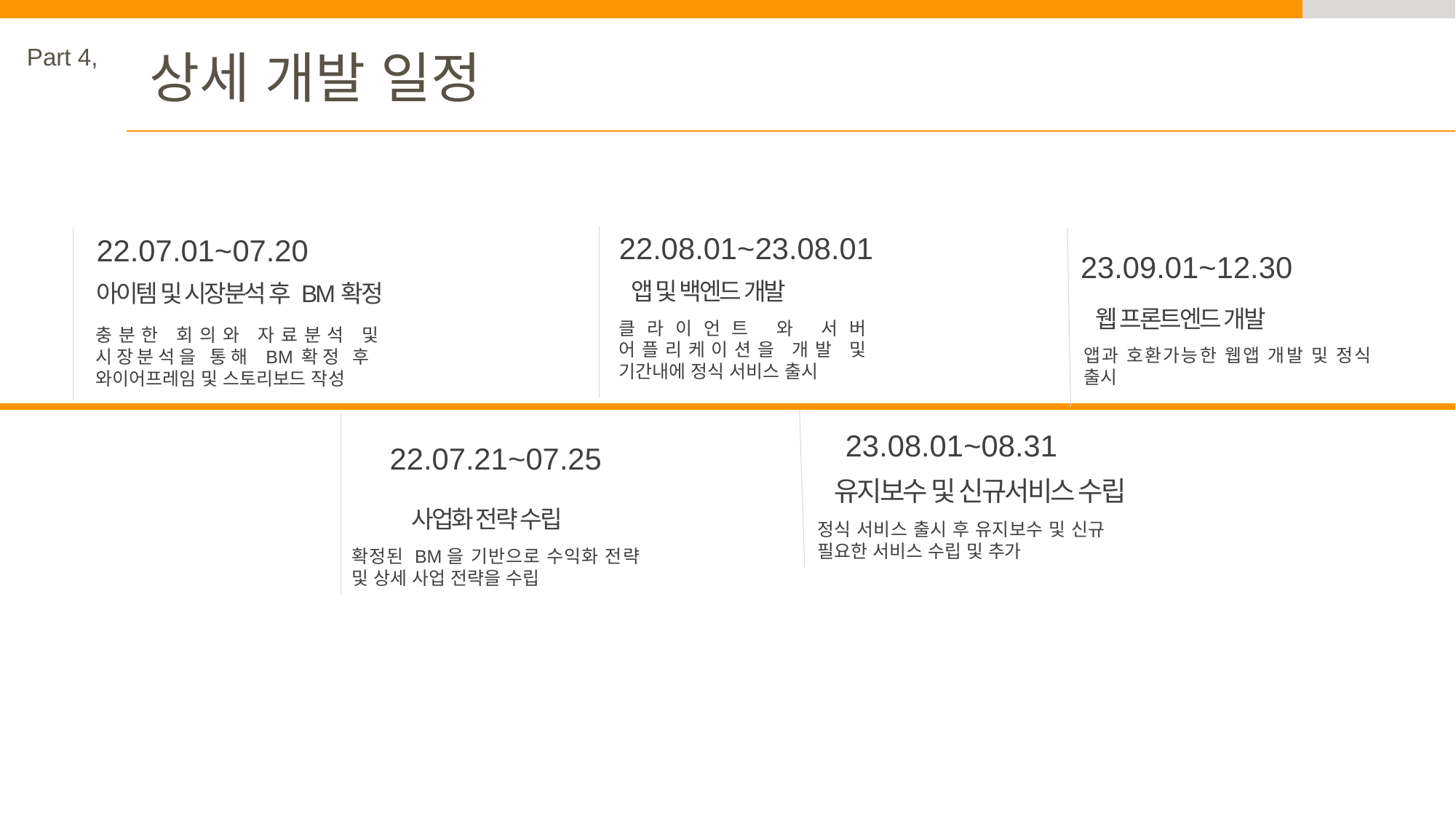

Part 4,
상세 개발 일정
22.08.01~23.08.01
22.07.01~07.20
23.09.01~12.30
앱 및 백엔드 개발
아이템 및 시장분석 후 BM확정
웹 프론트엔드 개발
클라이언트 와 서버 어플리케이션을 개발 및 기간내에 정식 서비스 출시
충분한 회의와 자료분석 및 시장분석을 통해 BM확정 후  와이어프레임 및 스토리보드 작성
앱과 호환가능한 웹앱 개발 및 정식 출시
23.08.01~08.31
22.07.21~07.25
유지보수 및 신규서비스 수립
사업화 전략 수립
정식 서비스 출시 후 유지보수 및 신규 필요한 서비스 수립 및 추가
확정된 BM을 기반으로 수익화 전략 및 상세 사업 전략을 수립